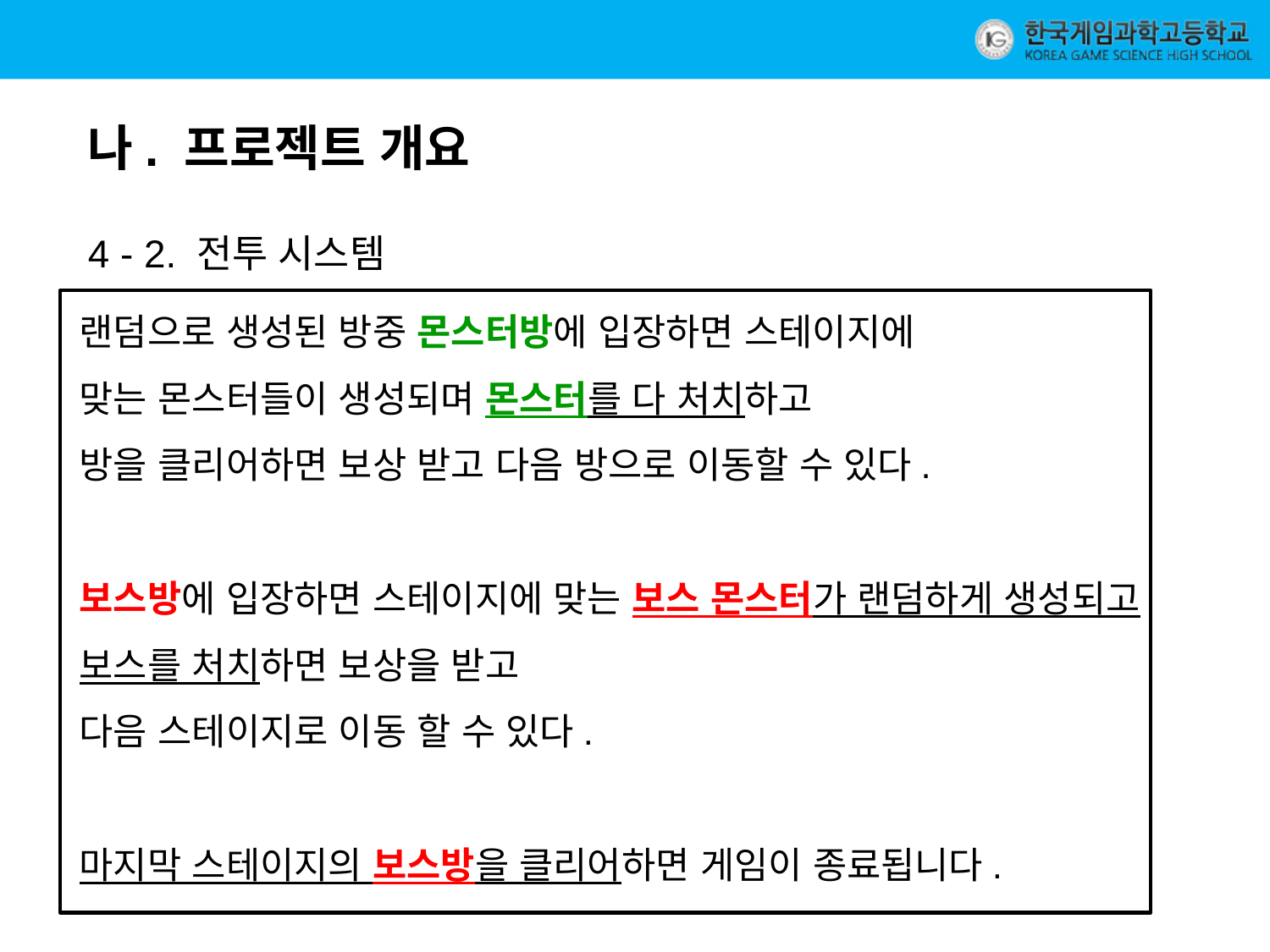

나. 프로젝트 개요
4 - 2. 전투 시스템
랜덤으로 생성된 방중 몬스터방에 입장하면 스테이지에
맞는 몬스터들이 생성되며 몬스터를 다 처치하고
방을 클리어하면 보상 받고 다음 방으로 이동할 수 있다.

보스방에 입장하면 스테이지에 맞는 보스 몬스터가 랜덤하게 생성되고 보스를 처치하면 보상을 받고
다음 스테이지로 이동 할 수 있다.

마지막 스테이지의 보스방을 클리어하면 게임이 종료됩니다.